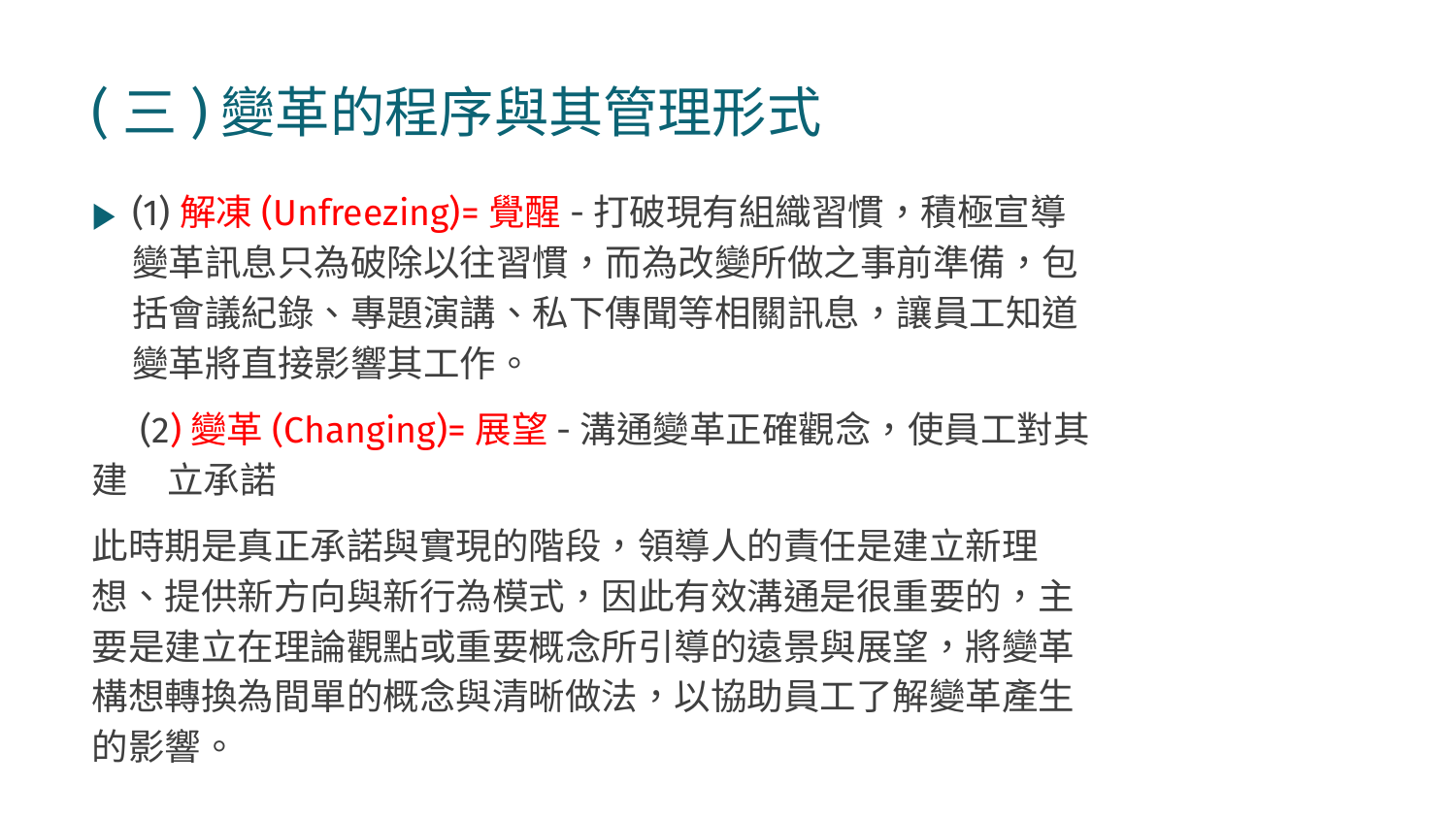

# (三)變革的程序與其管理形式
(1)解凍(Unfreezing)=覺醒-打破現有組織習慣，積極宣導變革訊息只為破除以往習慣，而為改變所做之事前準備，包括會議紀錄、專題演講、私下傳聞等相關訊息，讓員工知道變革將直接影響其工作。
     (2)變革(Changing)=展望-溝通變革正確觀念，使員工對其建    立承諾
此時期是真正承諾與實現的階段，領導人的責任是建立新理想、提供新方向與新行為模式，因此有效溝通是很重要的，主要是建立在理論觀點或重要概念所引導的遠景與展望，將變革構想轉換為間單的概念與清晰做法，以協助員工了解變革產生的影響。